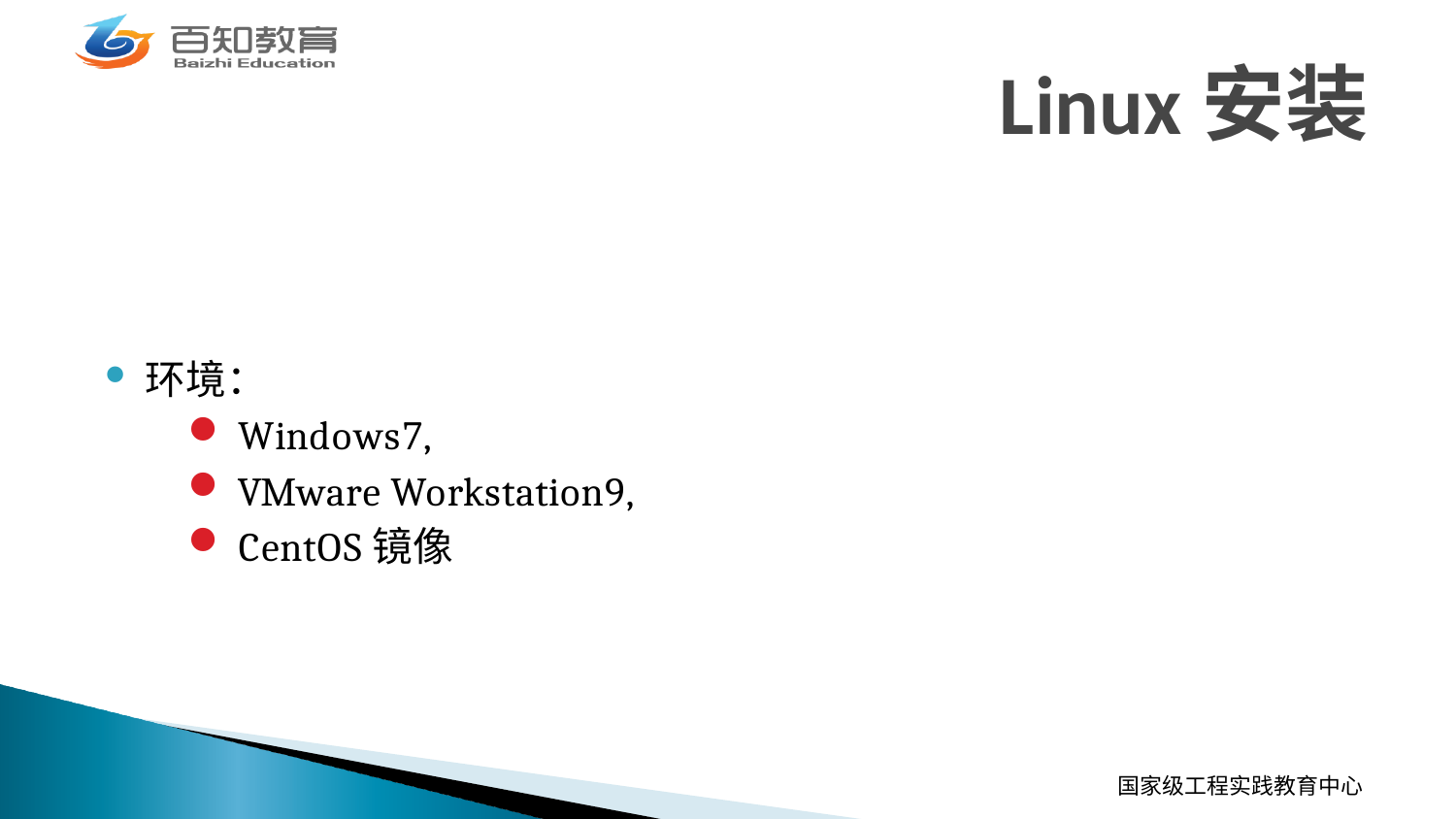

# Linux安装

环境：
 Windows7,
 VMware Workstation9,
 CentOS镜像

国家级工程实践教育中心